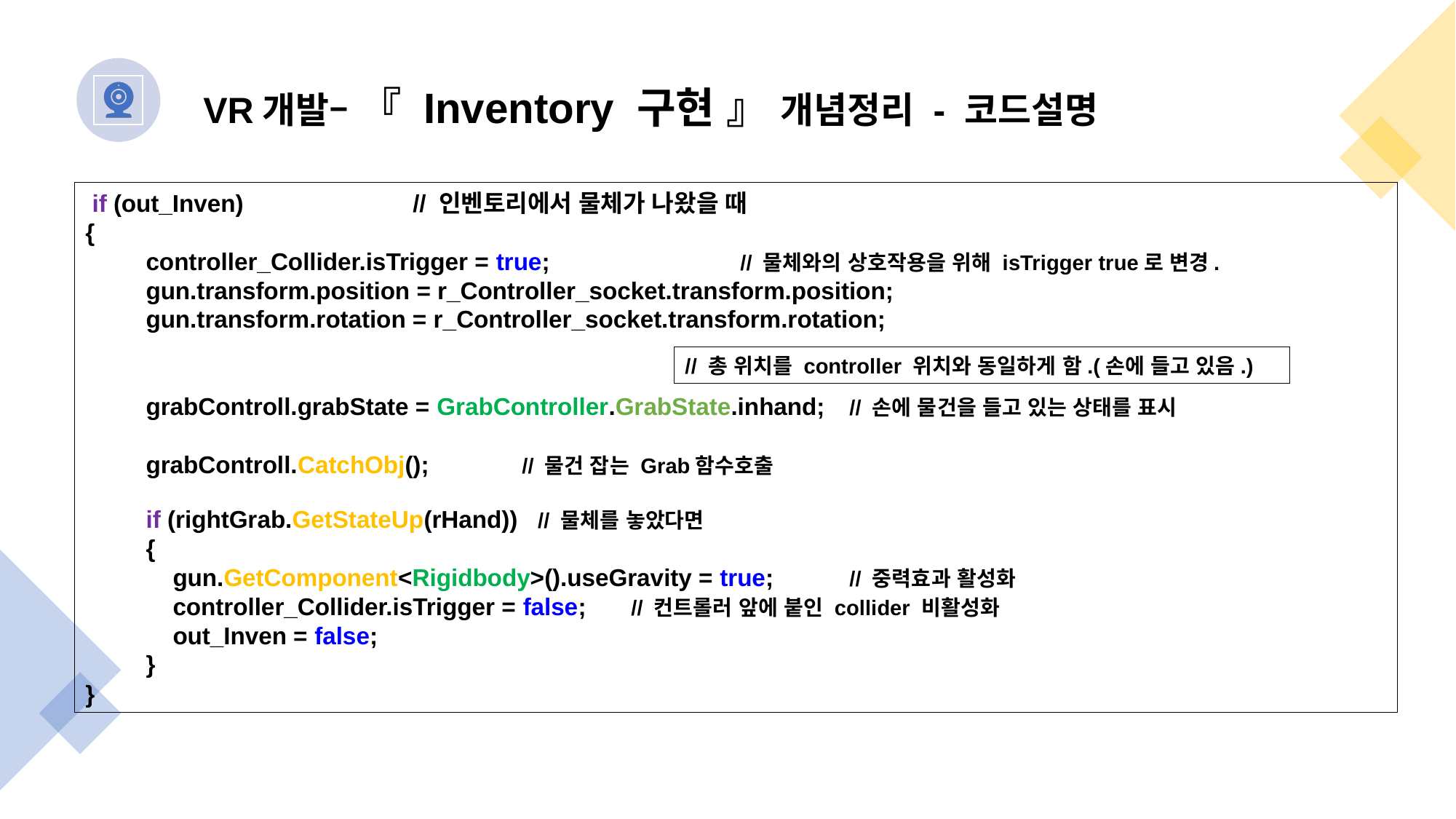

VR개발– 『 Inventory 구현 』 개념정리 - 코드설명
 if (out_Inven)		// 인벤토리에서 물체가 나왔을 때
{
         controller_Collider.isTrigger = true;		// 물체와의 상호작용을 위해 isTrigger true로 변경.
         gun.transform.position = r_Controller_socket.transform.position;
         gun.transform.rotation = r_Controller_socket.transform.rotation;

         grabControll.grabState = GrabController.GrabState.inhand;	// 손에 물건을 들고 있는 상태를 표시

         grabControll.CatchObj();	// 물건 잡는 Grab함수호출

         if (rightGrab.GetStateUp(rHand))   // 물체를 놓았다면
         {
             gun.GetComponent<Rigidbody>().useGravity = true;	// 중력효과 활성화
             controller_Collider.isTrigger = false;	// 컨트롤러 앞에 붙인 collider 비활성화
             out_Inven = false;
         }
}
// 총 위치를 controller 위치와 동일하게 함.(손에 들고 있음.)